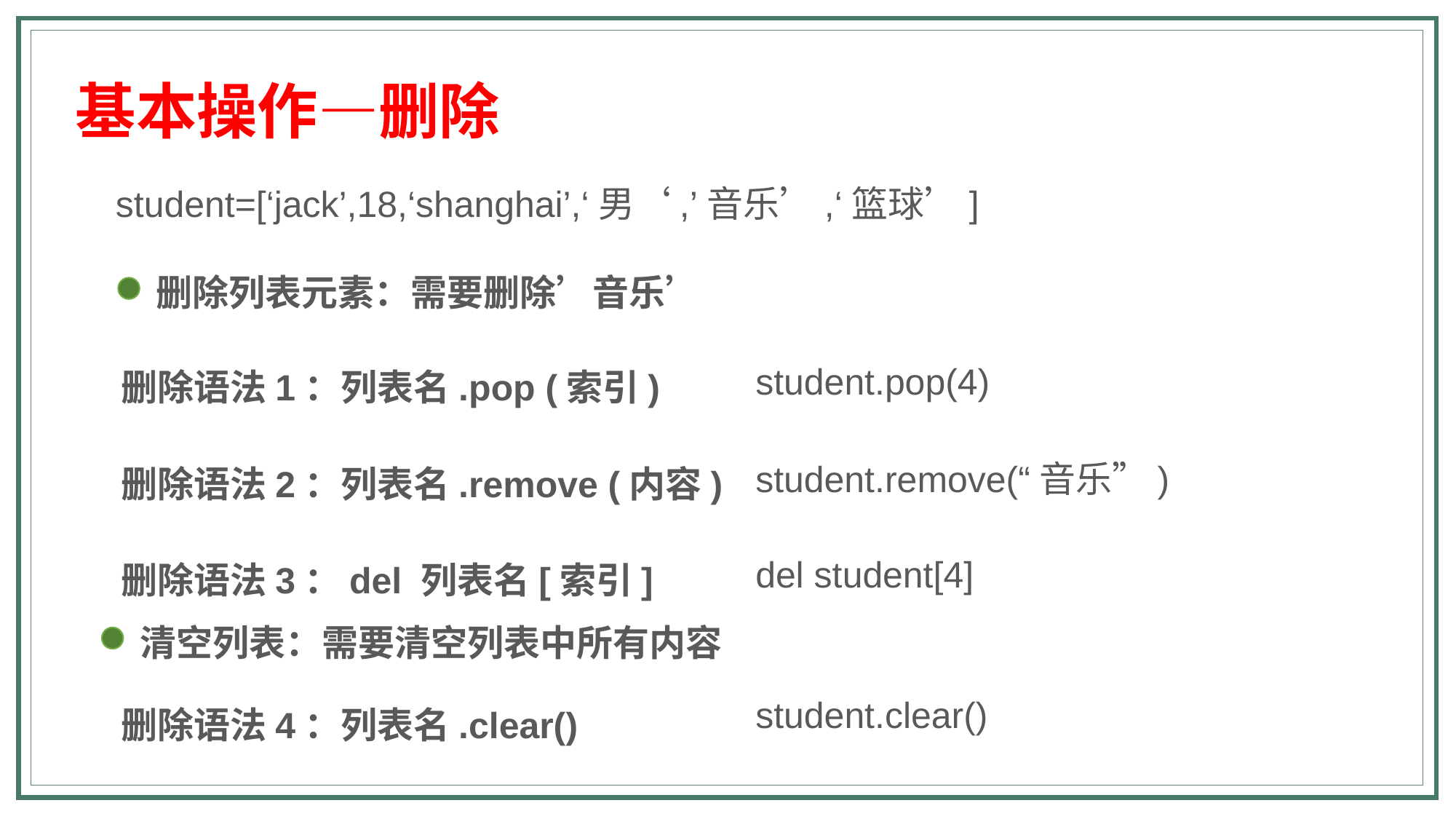

基本操作—删除
student=[‘jack’,18,‘shanghai’,‘男‘,’音乐’,‘篮球’]
删除列表元素：需要删除’音乐’

删除语法1：列表名.pop (索引)
student.pop(4)
删除语法2：列表名.remove (内容)
student.remove(“音乐”)
删除语法3：del 列表名[索引]
del student[4]
清空列表：需要清空列表中所有内容

删除语法4：列表名.clear()
student.clear()